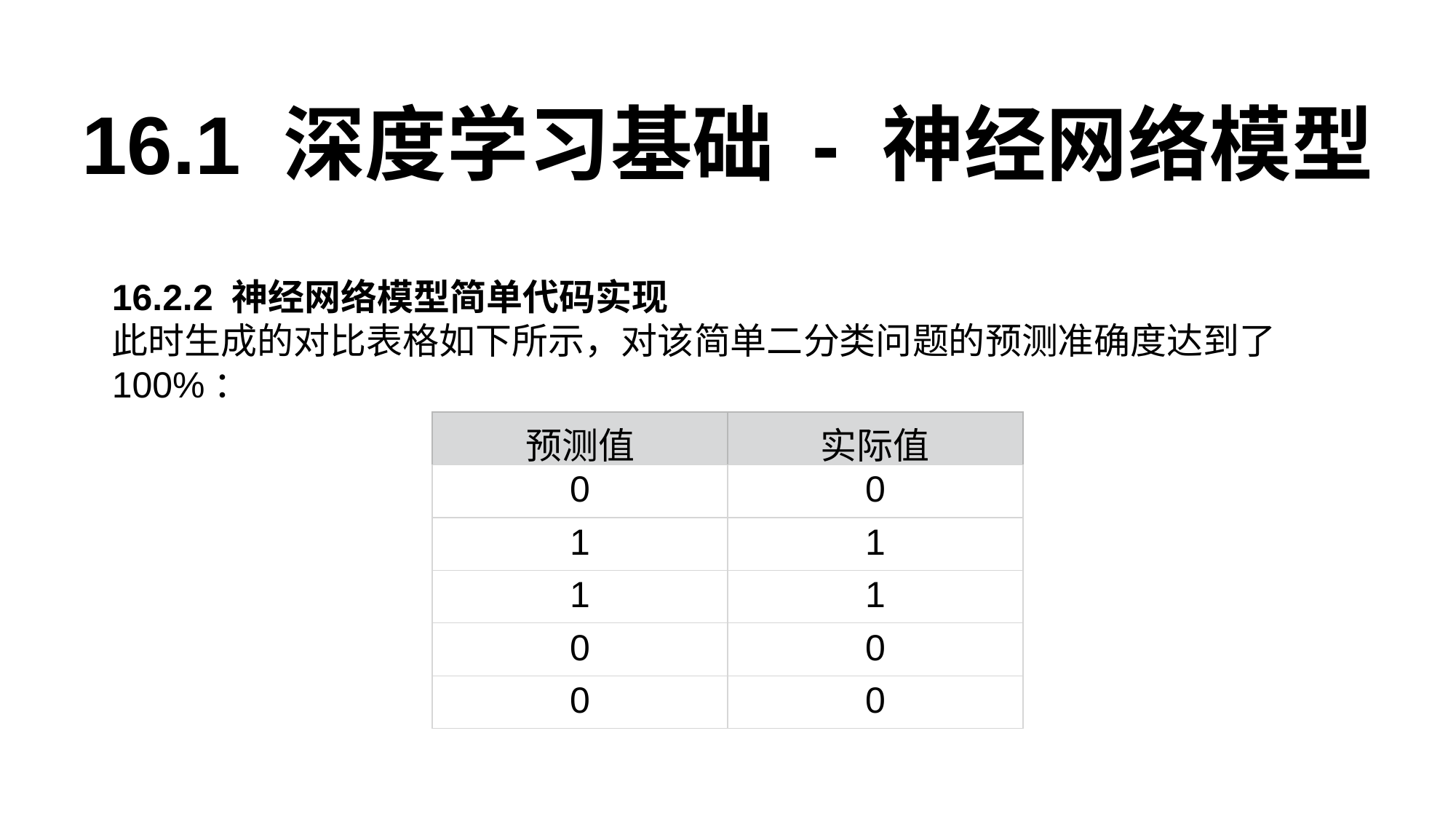

16.1 深度学习基础 - 神经网络模型
16.2.2 神经网络模型简单代码实现
此时生成的对比表格如下所示，对该简单二分类问题的预测准确度达到了100%：
| 预测值 | 实际值 |
| --- | --- |
| 0 | 0 |
| 1 | 1 |
| 1 | 1 |
| 0 | 0 |
| 0 | 0 |